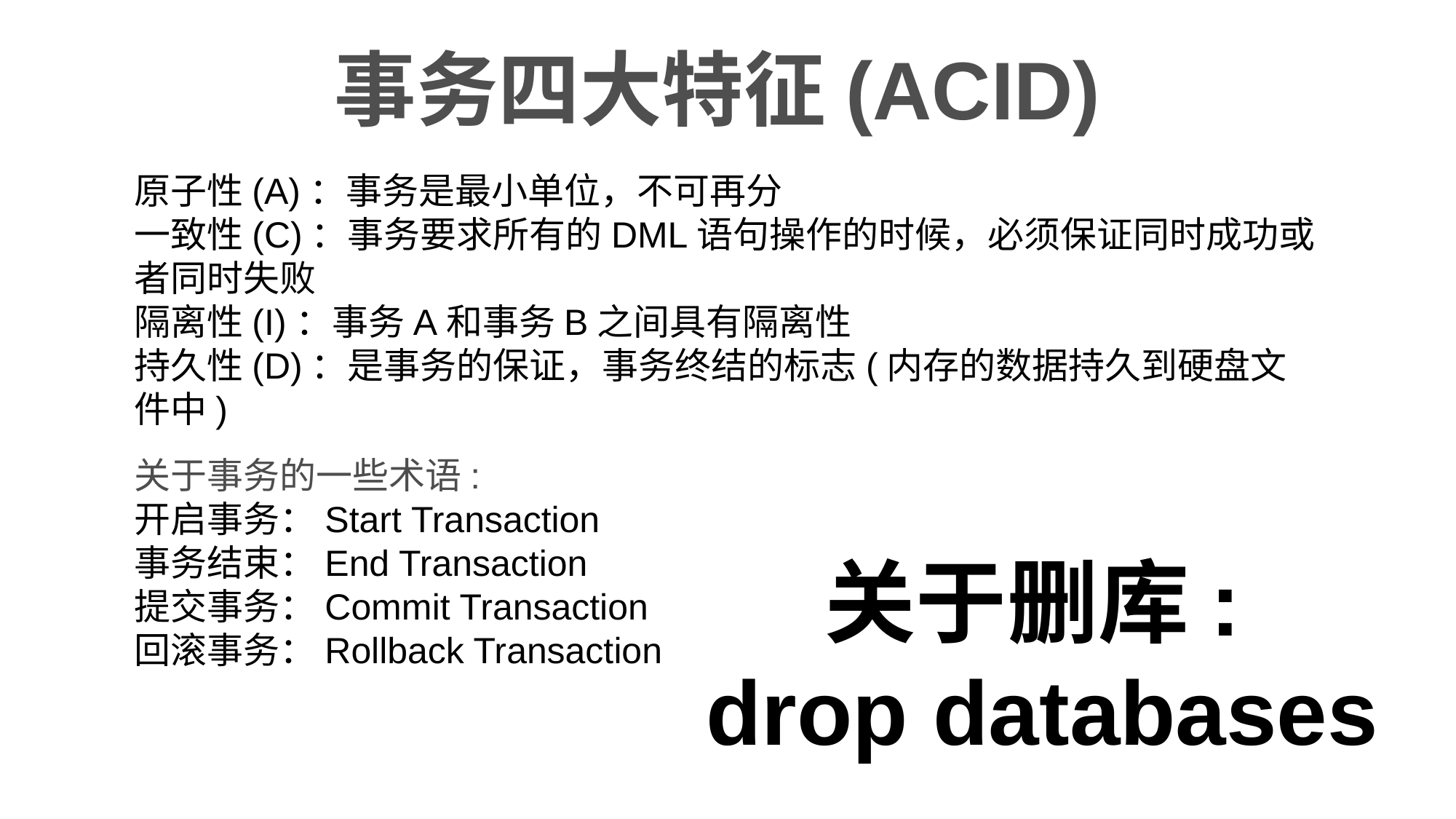

事务四大特征(ACID)
原子性(A)：事务是最小单位，不可再分
一致性(C)：事务要求所有的DML语句操作的时候，必须保证同时成功或者同时失败
隔离性(I)：事务A和事务B之间具有隔离性
持久性(D)：是事务的保证，事务终结的标志(内存的数据持久到硬盘文件中)

关于事务的一些术语:
开启事务：Start Transaction
事务结束：End Transaction
提交事务：Commit Transaction
回滚事务：Rollback Transaction
      关于删库:
 drop databases